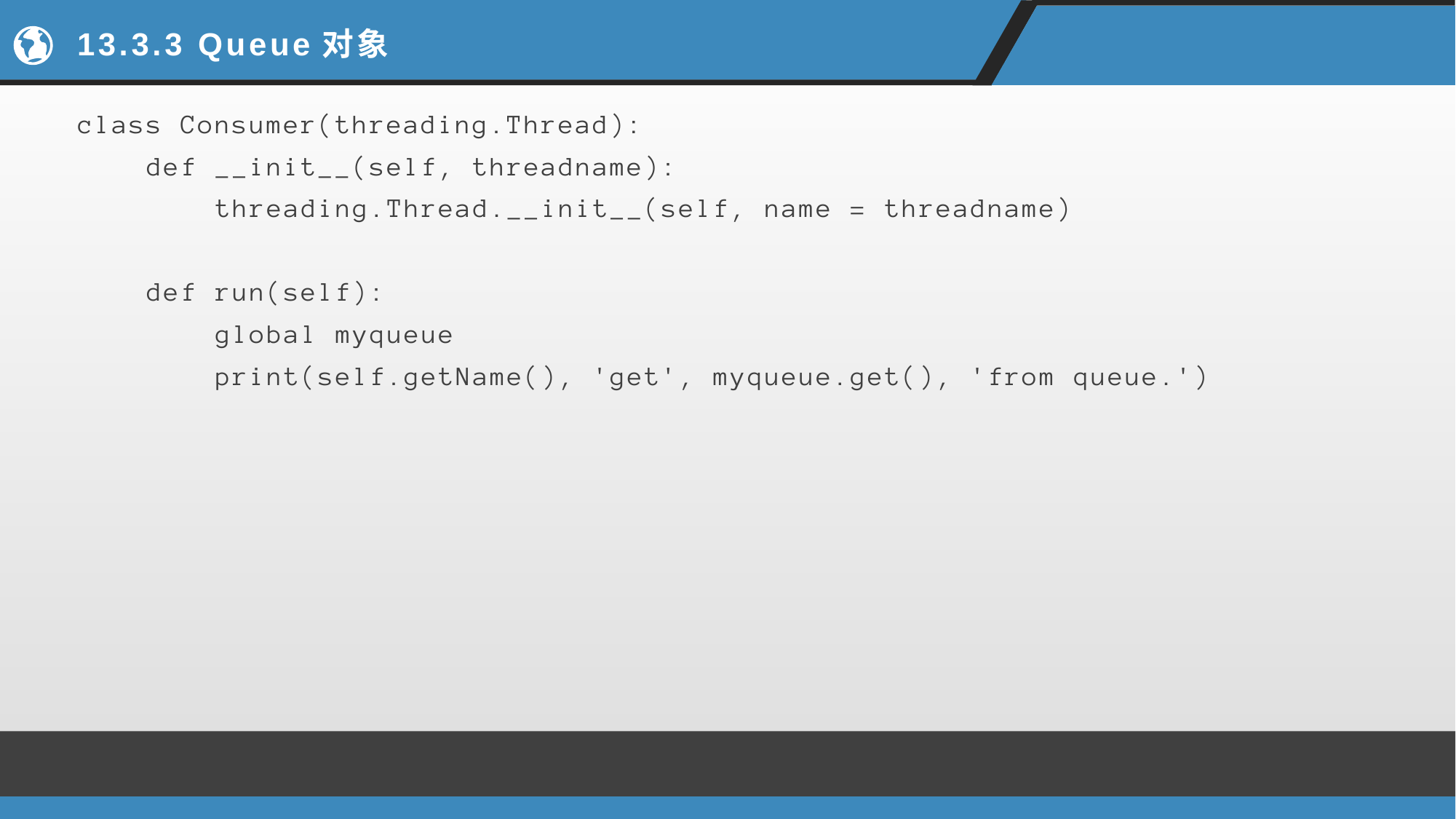

# 13.3.3 Queue对象

class Consumer(threading.Thread):
    def __init__(self, threadname):
        threading.Thread.__init__(self, name = threadname)

    def run(self):
        global myqueue
        print(self.getName(), 'get', myqueue.get(), 'from queue.')